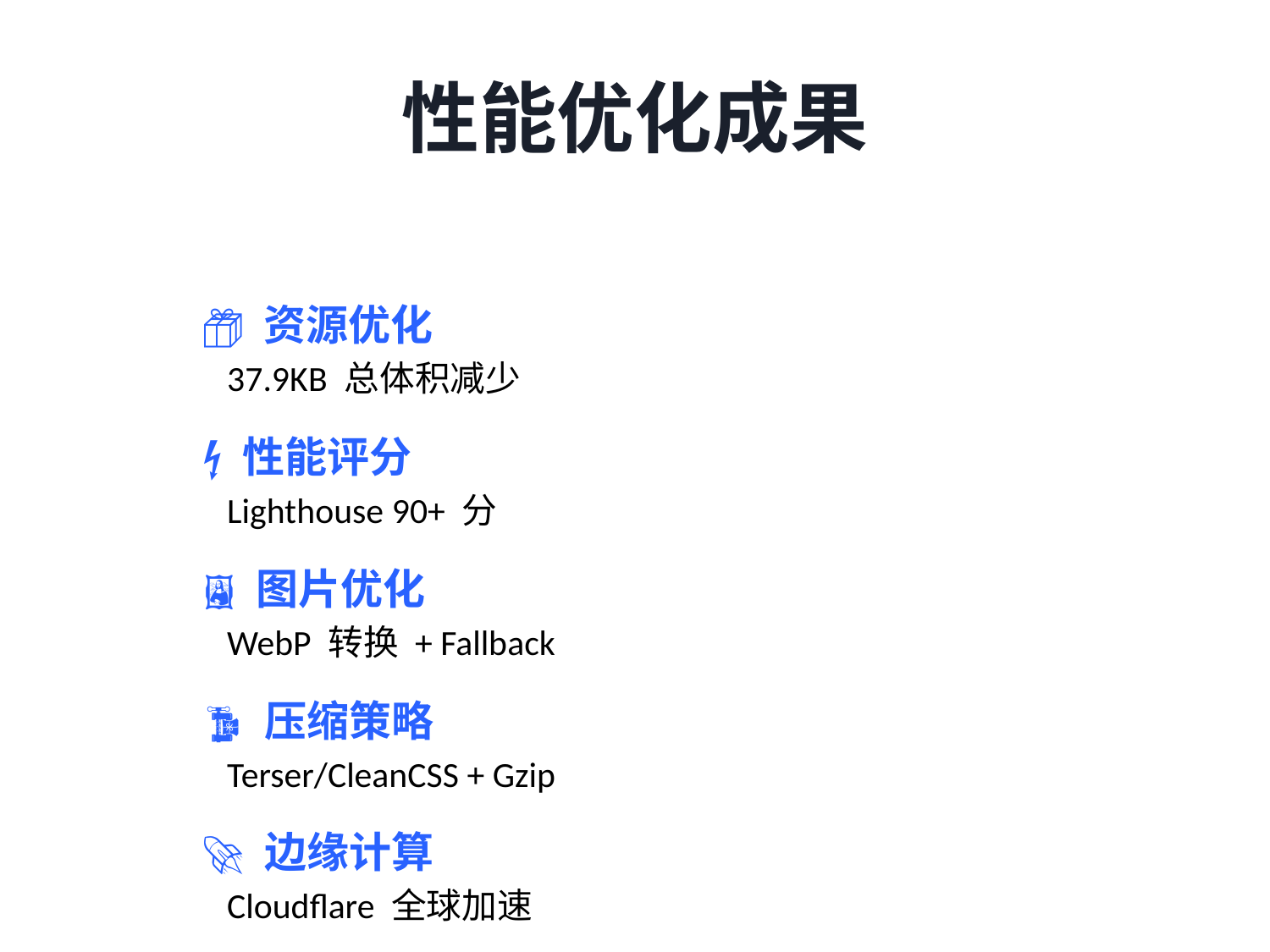

性能优化成果

📦 资源优化
   37.9KB 总体积减少
⚡ 性能评分
   Lighthouse 90+ 分
🖼️ 图片优化
   WebP 转换 + Fallback
🗜️ 压缩策略
   Terser/CleanCSS + Gzip
🚀 边缘计算
   Cloudflare 全球加速
💾 缓存优化
   KV存储 + 智能缓存